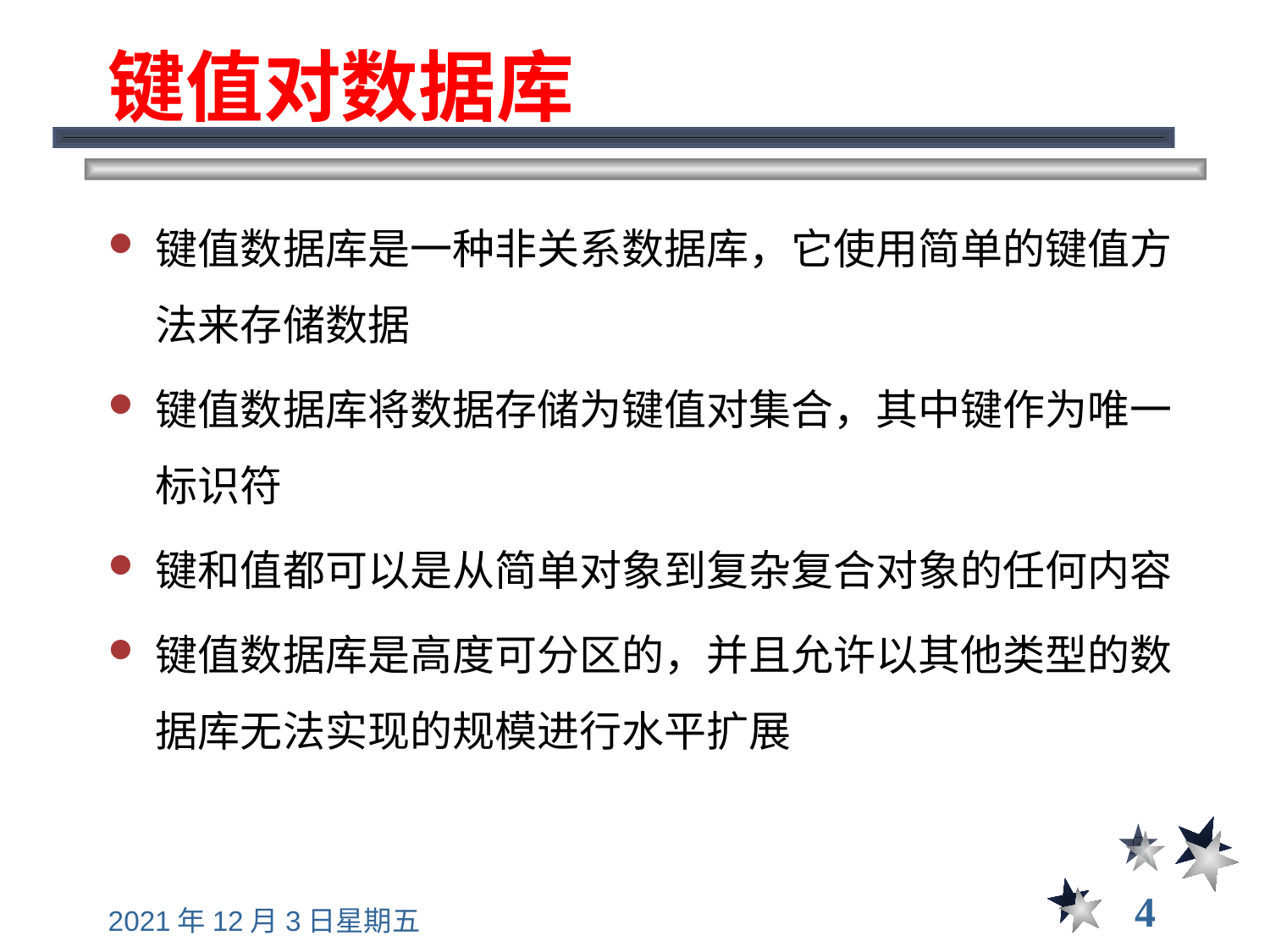

# 键值对数据库
键值数据库是一种非关系数据库，它使用简单的键值方法来存储数据
键值数据库将数据存储为键值对集合，其中键作为唯一标识符
键和值都可以是从简单对象到复杂复合对象的任何内容
键值数据库是高度可分区的，并且允许以其他类型的数据库无法实现的规模进行水平扩展
4
2021年12月3日星期五
大数据管理----前言